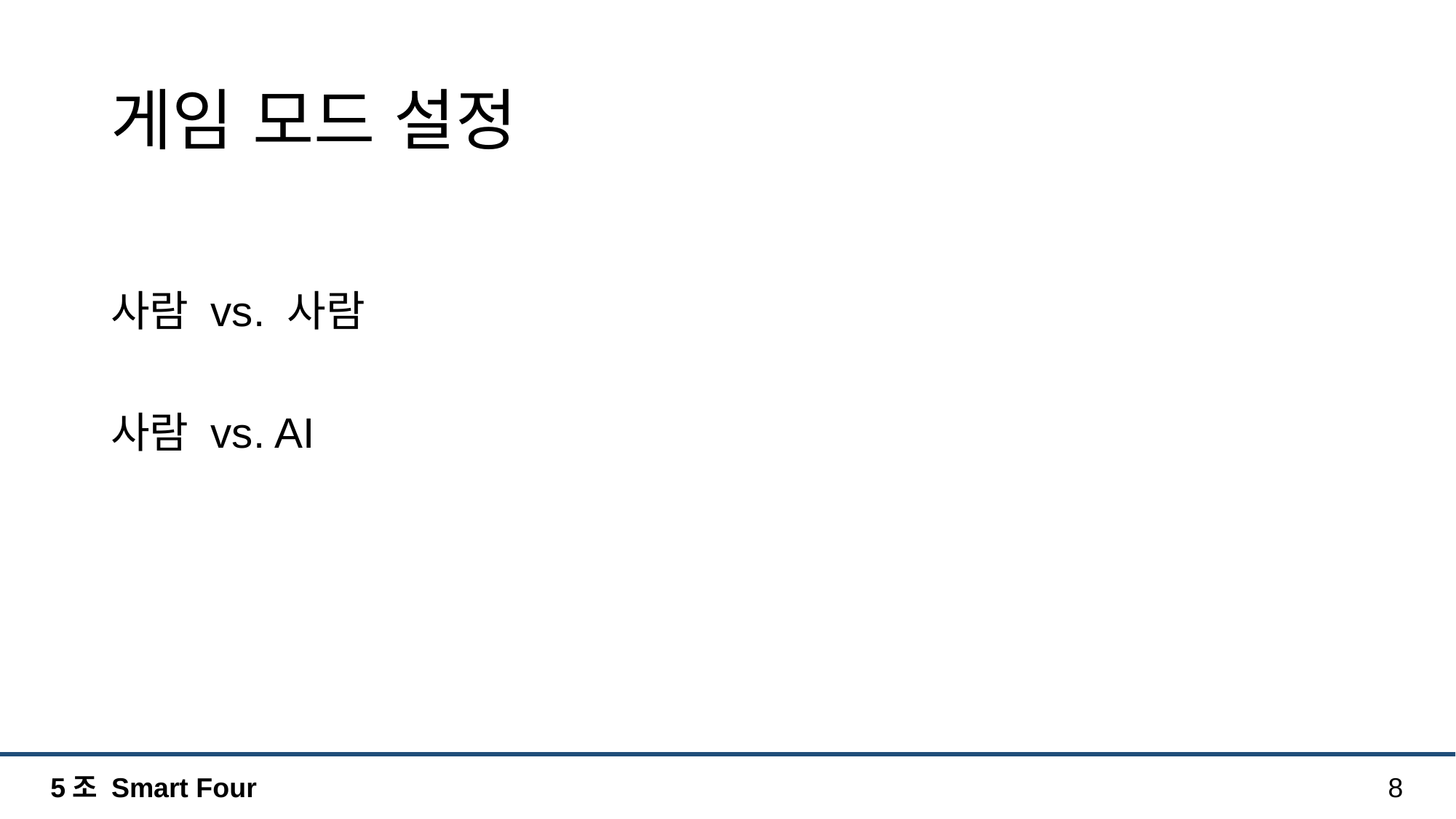

# 게임 모드 설정

사람 vs. 사람

사람 vs. AI